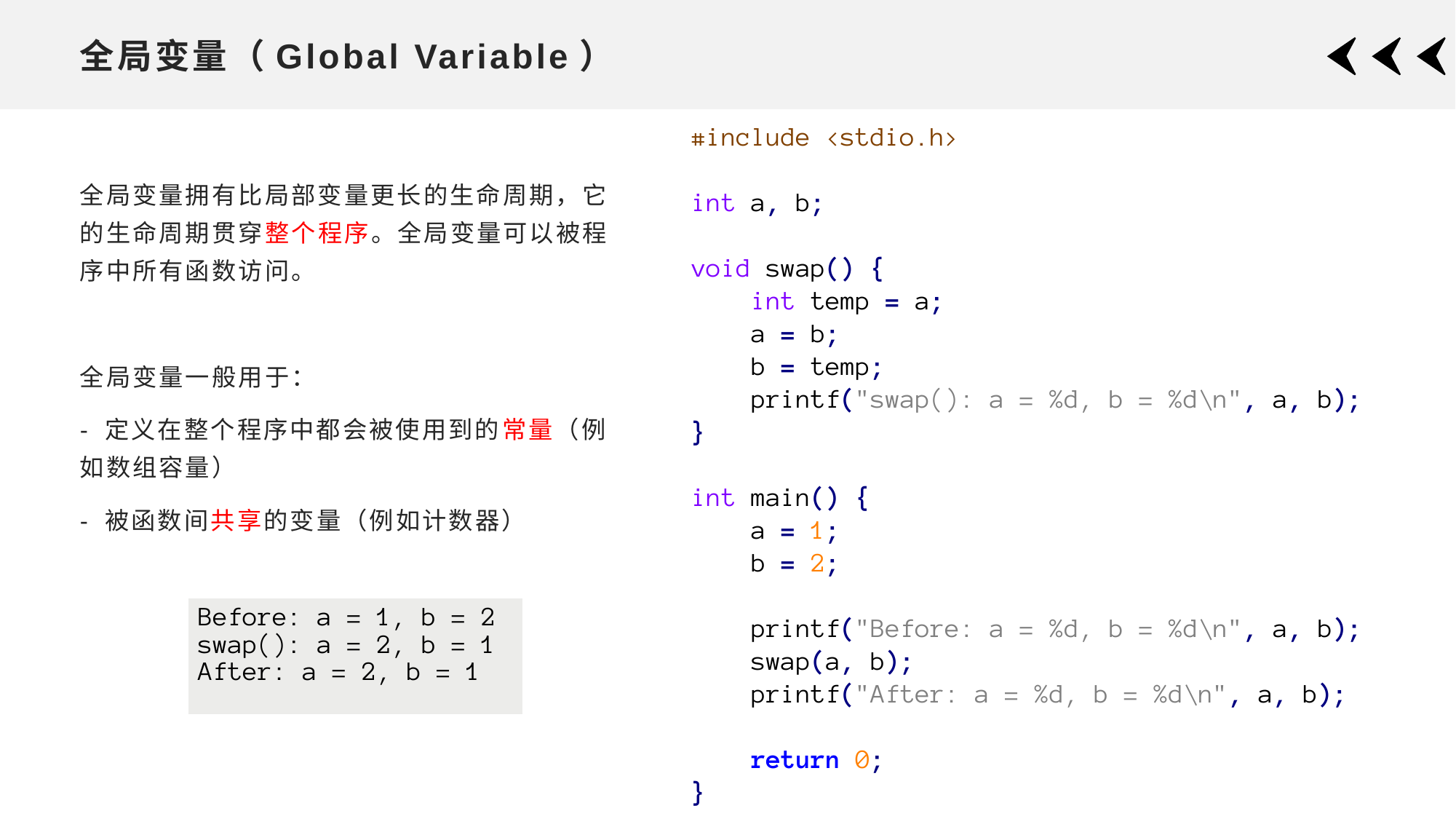

# 全局变量（Global Variable）
#include <stdio.h>

int a, b;

void swap() {
    int temp = a;
    a = b;
    b = temp;
    printf("swap(): a = %d, b = %d\n", a, b);
}

int main() {
    a = 1;
    b = 2;

    printf("Before: a = %d, b = %d\n", a, b);
    swap(a, b);
    printf("After: a = %d, b = %d\n", a, b);

    return 0;
}
全局变量拥有比局部变量更长的生命周期，它的生命周期贯穿整个程序。全局变量可以被程序中所有函数访问。

全局变量一般用于：
- 定义在整个程序中都会被使用到的常量（例如数组容量）
- 被函数间共享的变量（例如计数器）
| Before: a = 1, b = 2 swap(): a = 2, b = 1 After: a = 2, b = 1 |
| --- |